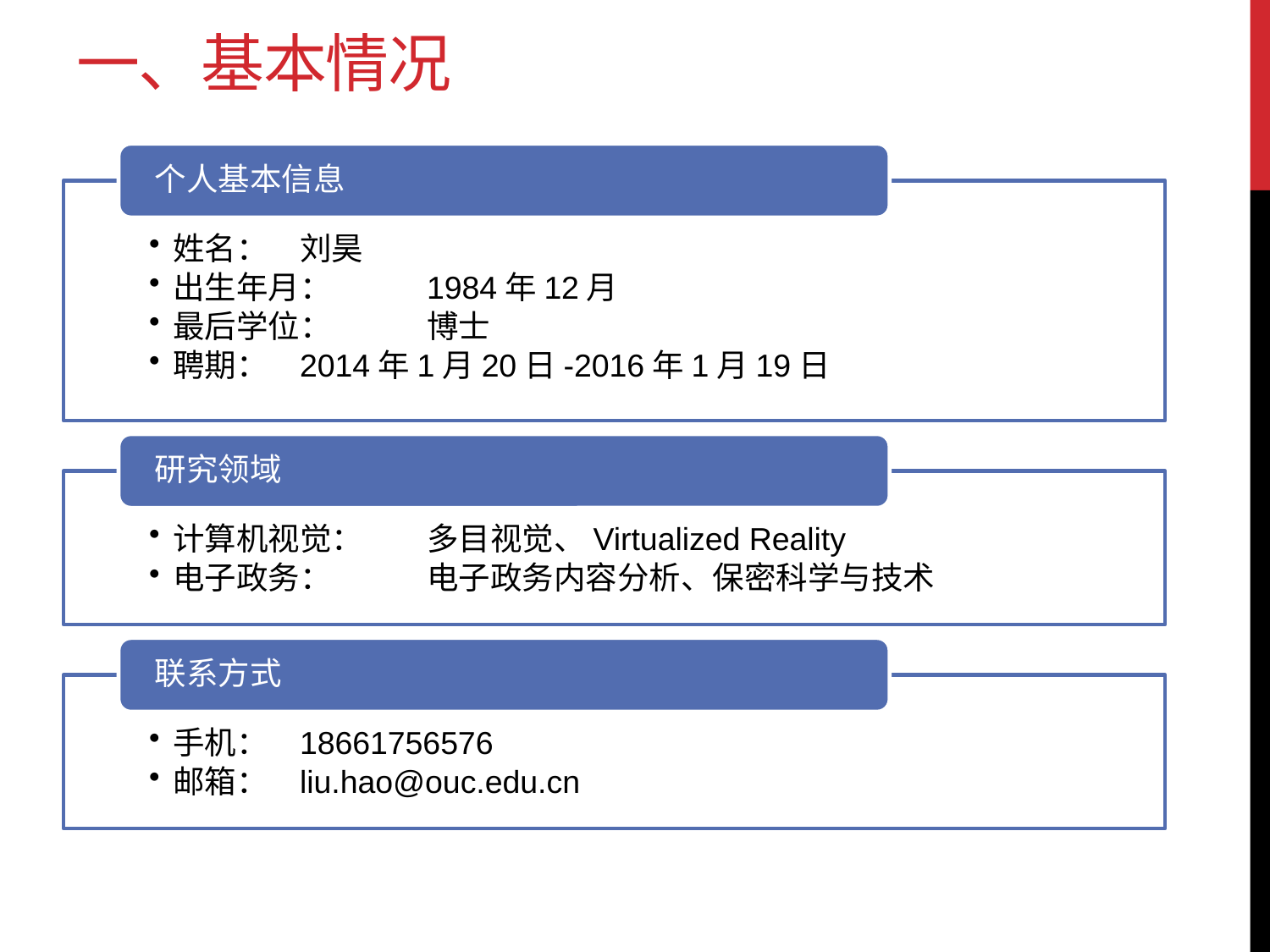

# 一、基本情况
姓名：	刘昊
出生年月：	1984年12月
最后学位：	博士
聘期：	2014年1月20日-2016年1月19日
个人基本信息
计算机视觉：	多目视觉、Virtualized Reality
电子政务：	电子政务内容分析、保密科学与技术
研究领域
手机：	18661756576
邮箱：	liu.hao@ouc.edu.cn
联系方式